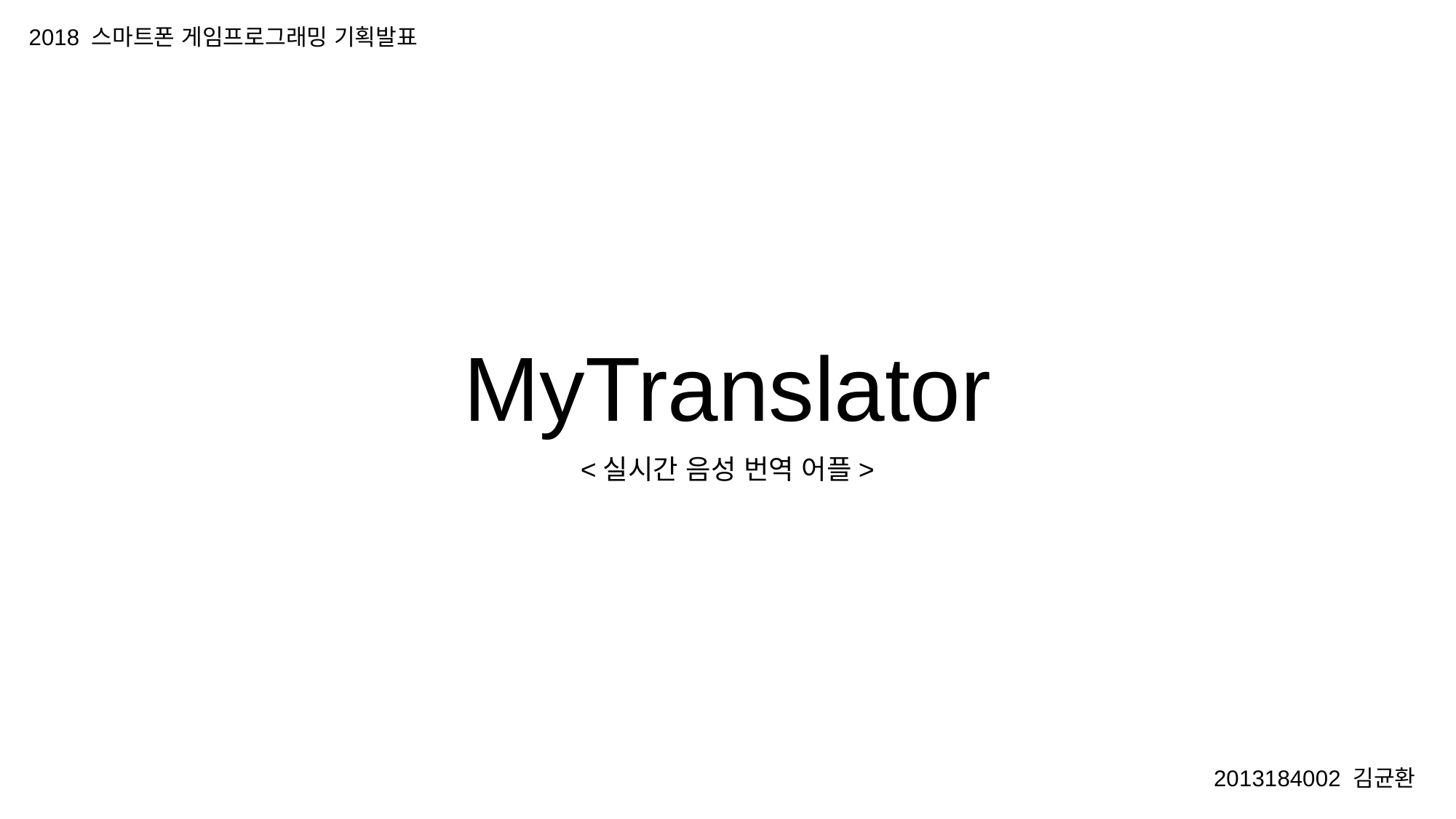

# 2018 스마트폰 게임프로그래밍 기획발표

MyTranslator
<실시간 음성 번역 어플>
 2013184002 김균환